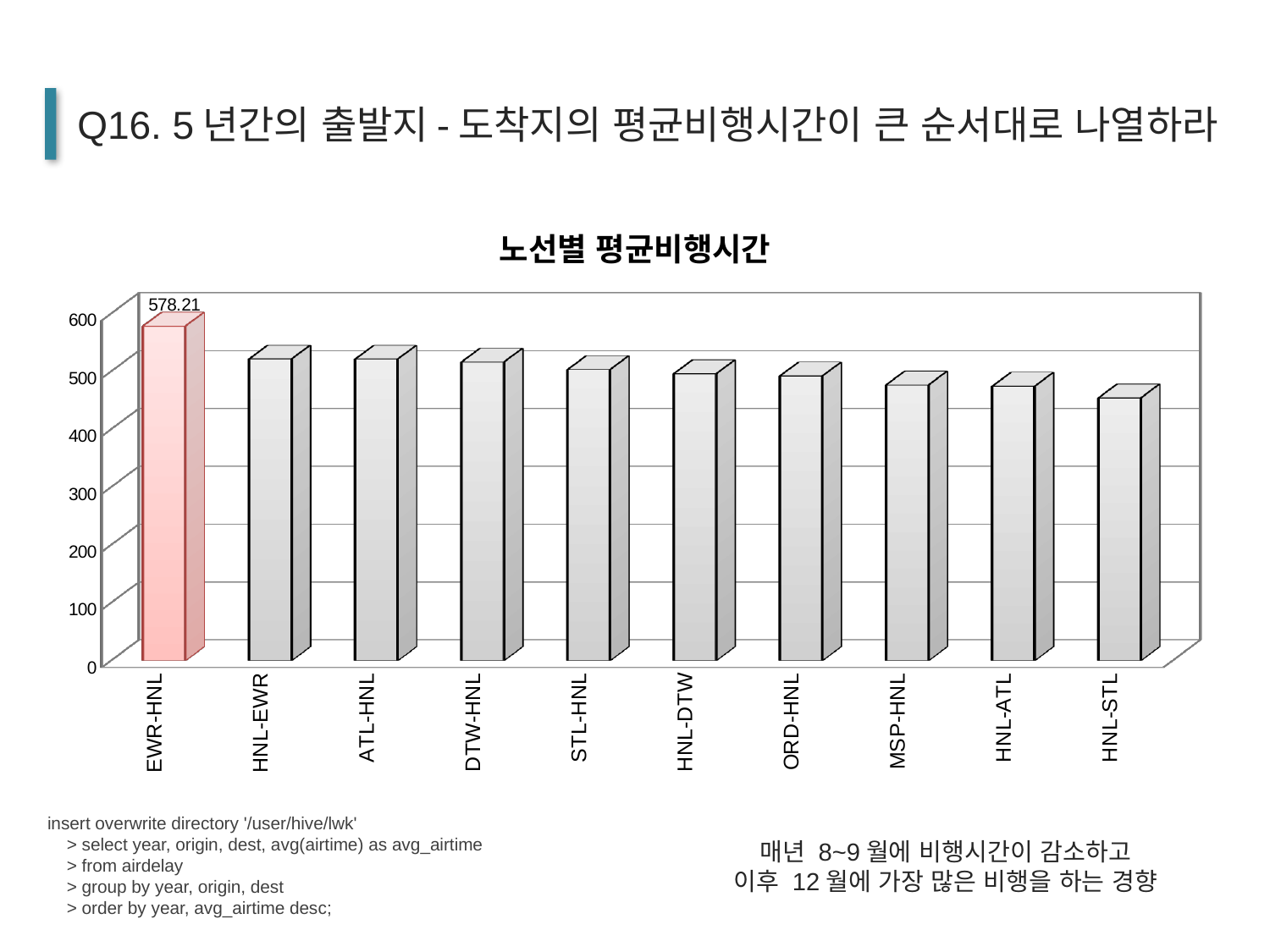

Q16. 5년간의 출발지-도착지의 평균비행시간이 큰 순서대로 나열하라

[unsupported chart]

insert overwrite directory '/user/hive/lwk'
    > select year, origin, dest, avg(airtime) as avg_airtime
    > from airdelay
    > group by year, origin, dest
    > order by year, avg_airtime desc;

매년 8~9월에 비행시간이 감소하고
이후 12월에 가장 많은 비행을 하는 경향